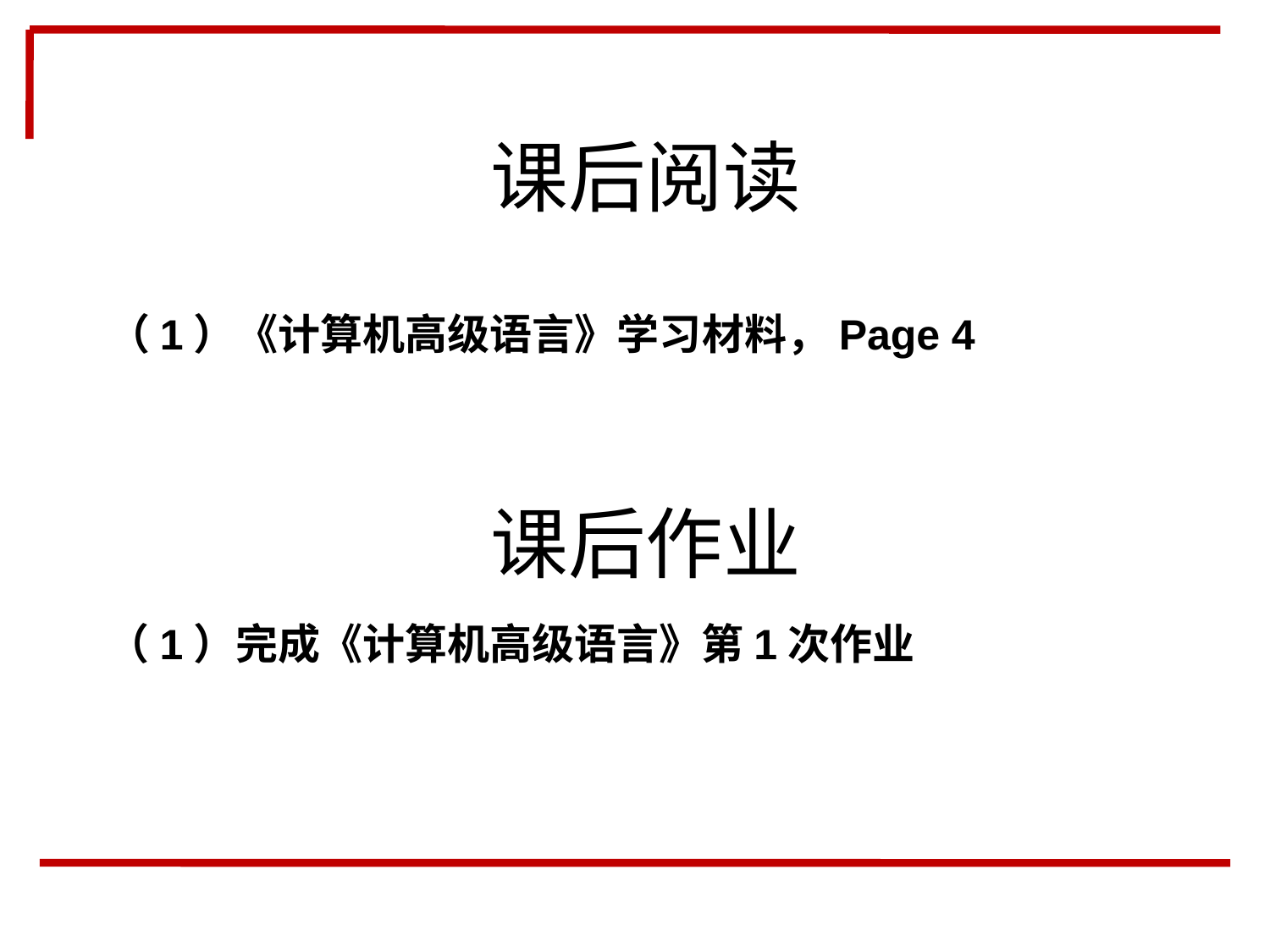

课后阅读
（1）《计算机高级语言》学习材料，Page 4
课后作业
（1）完成《计算机高级语言》第1次作业